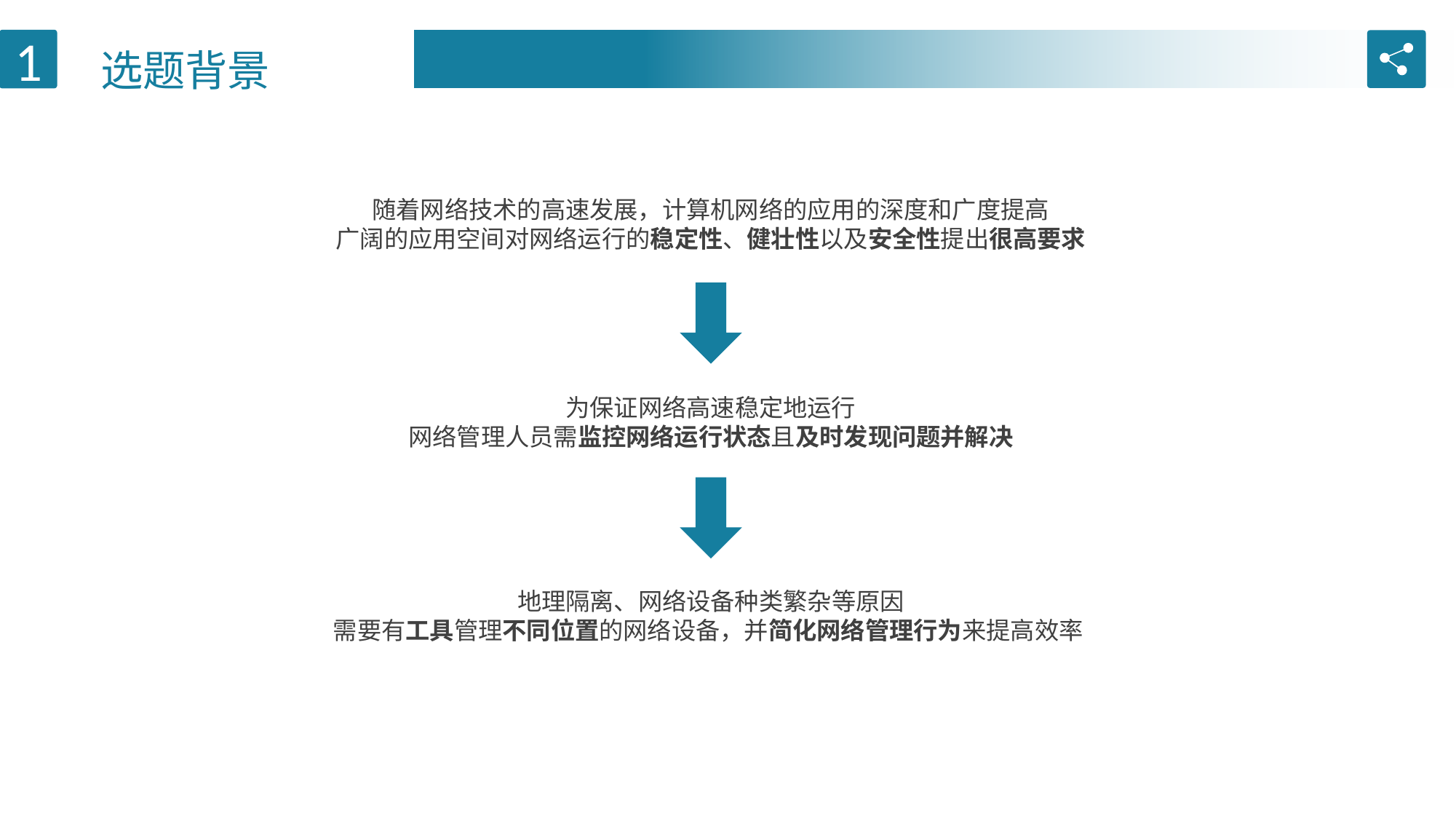

选题背景
1

随着网络技术的高速发展，计算机网络的应用的深度和广度提高
广阔的应用空间对网络运行的稳定性、健壮性以及安全性提出很高要求

为保证网络高速稳定地运行
网络管理人员需监控网络运行状态且及时发现问题并解决

地理隔离、网络设备种类繁杂等原因
需要有工具管理不同位置的网络设备，并简化网络管理行为来提高效率